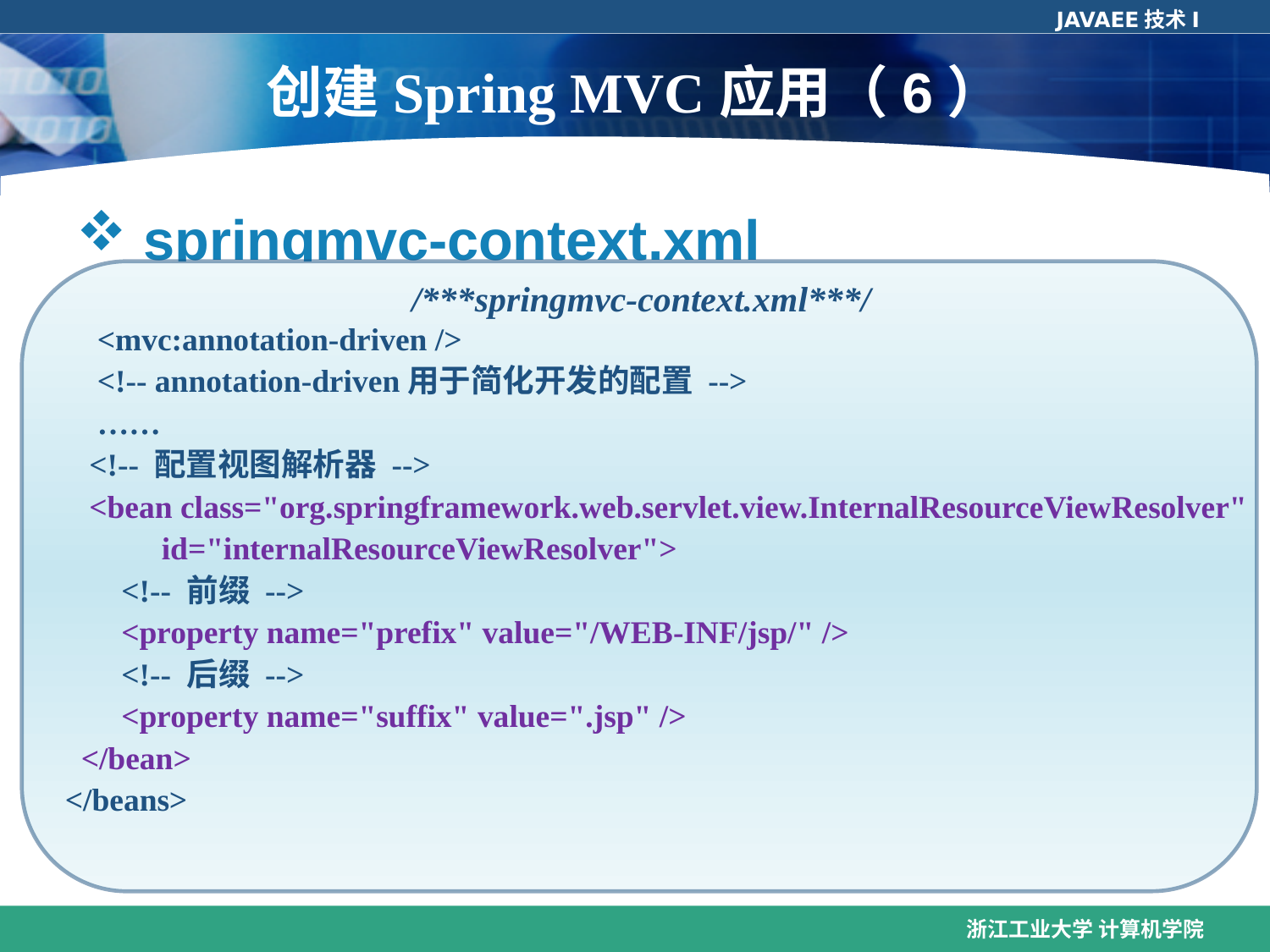

# 创建Spring MVC应用（6）
 springmvc-context.xml

                                       /***springmvc-context.xml***/
    <mvc:annotation-driven />
    <!-- annotation-driven用于简化开发的配置 -->
    ……
   <!-- 配置视图解析器 -->
   <bean class="org.springframework.web.servlet.view.InternalResourceViewResolver"
            id="internalResourceViewResolver">
       <!-- 前缀 -->
       <property name="prefix" value="/WEB-INF/jsp/" />
       <!-- 后缀 -->
       <property name="suffix" value=".jsp" />
  </bean>
</beans>